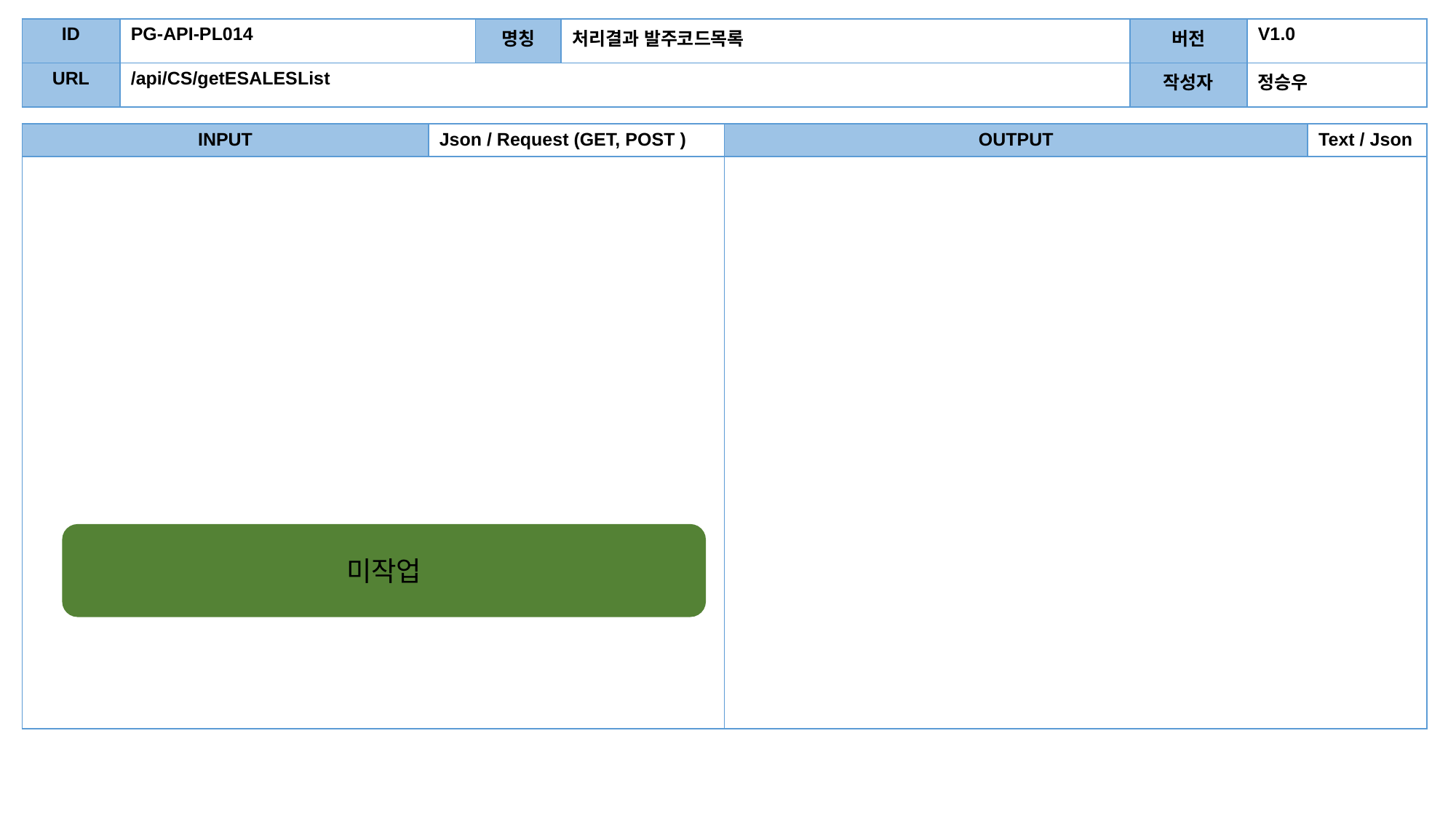

| ID | PG-API-PL014 | 명칭 | 처리결과 발주코드목록 | 버전 | V1.0 |
| --- | --- | --- | --- | --- | --- |
| URL | /api/CS/getESALESList |  |  | 작성자 | 정승우 |
| INPUT | Json / Request (GET, POST ) | OUTPUT | Text / Json |
| --- | --- | --- | --- |
|  |  |  |  |
미작업